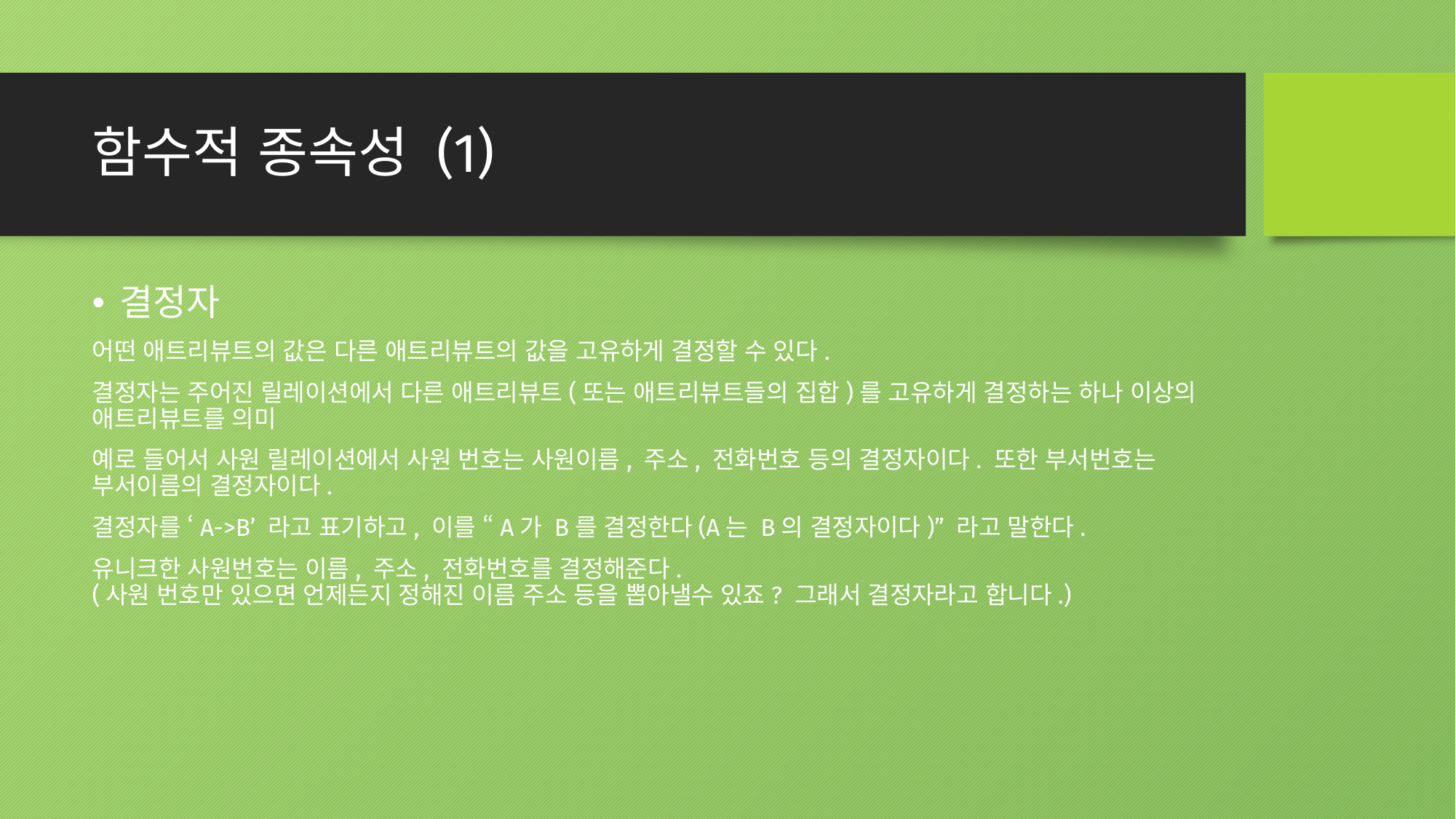

# 함수적 종속성 (1)
결정자
어떤 애트리뷰트의 값은 다른 애트리뷰트의 값을 고유하게 결정할 수 있다.
결정자는 주어진 릴레이션에서 다른 애트리뷰트(또는 애트리뷰트들의 집합)를 고유하게 결정하는 하나 이상의 애트리뷰트를 의미
예로 들어서 사원 릴레이션에서 사원 번호는 사원이름, 주소, 전화번호 등의 결정자이다. 또한 부서번호는 부서이름의 결정자이다.
결정자를 ‘A->B’ 라고 표기하고, 이를 “A가 B를 결정한다(A는 B의 결정자이다)” 라고 말한다.
유니크한 사원번호는 이름, 주소, 전화번호를 결정해준다. 					 (사원 번호만 있으면 언제든지 정해진 이름 주소 등을 뽑아낼수 있죠? 그래서 결정자라고 합니다.)